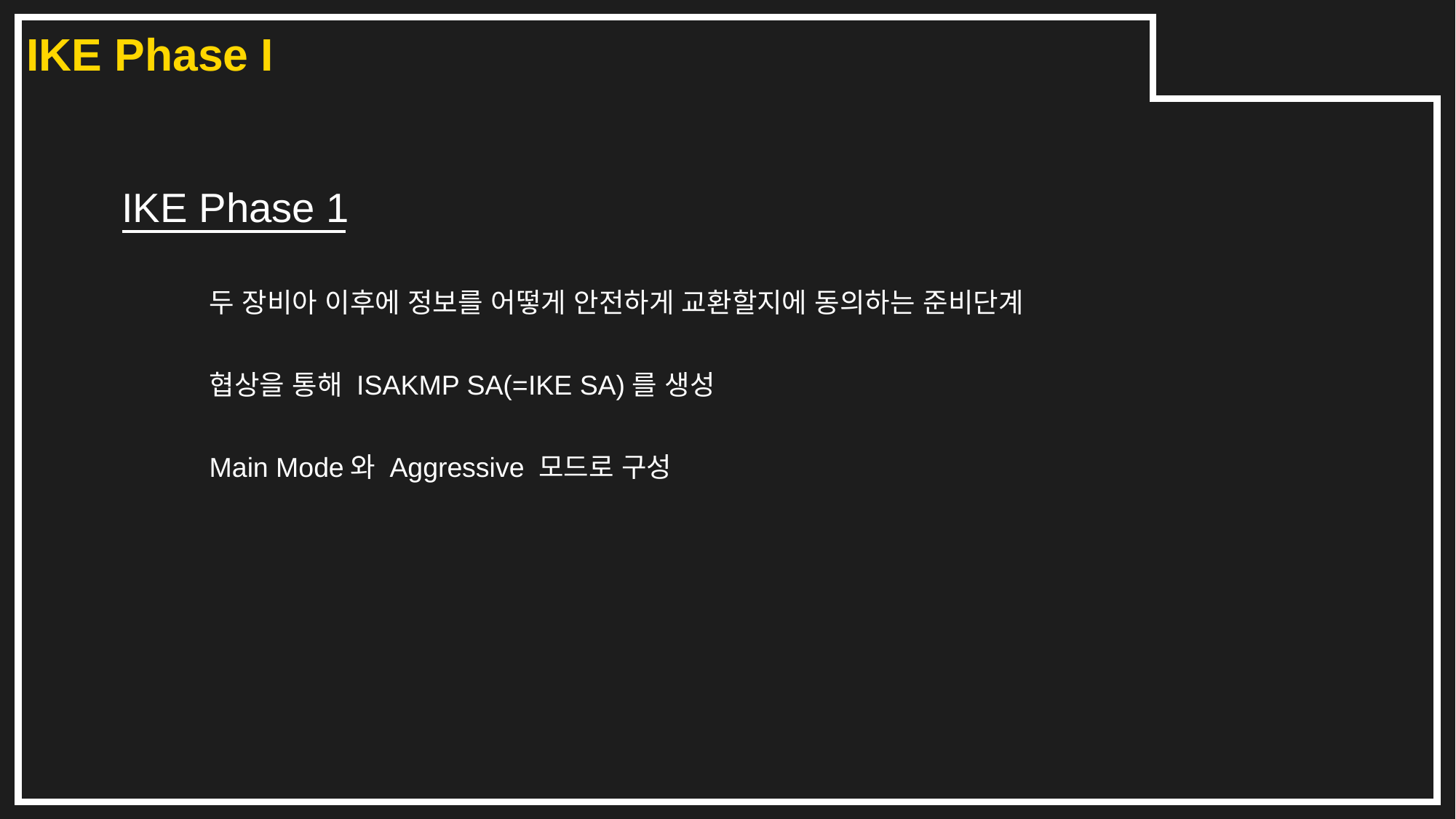

IKE Phase I
IKE Phase 1
두 장비아 이후에 정보를 어떻게 안전하게 교환할지에 동의하는 준비단계
협상을 통해 ISAKMP SA(=IKE SA)를 생성
Main Mode와 Aggressive 모드로 구성